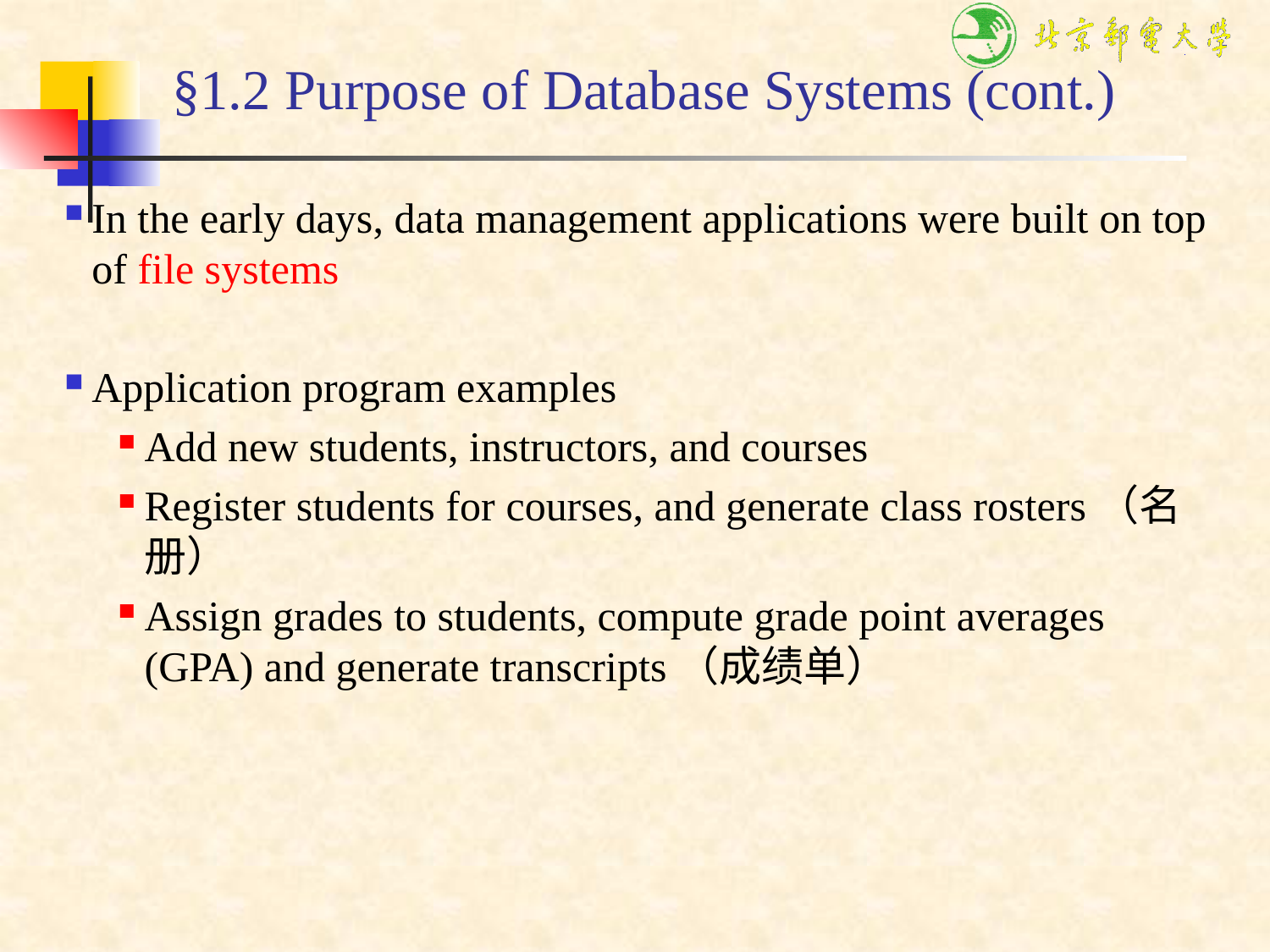

# §1.2 Purpose of Database Systems (cont.)
In the early days, data management applications were built on top of file systems

Application program examples
Add new students, instructors, and courses
Register students for courses, and generate class rosters（名册）
Assign grades to students, compute grade point averages (GPA) and generate transcripts（成绩单）
24